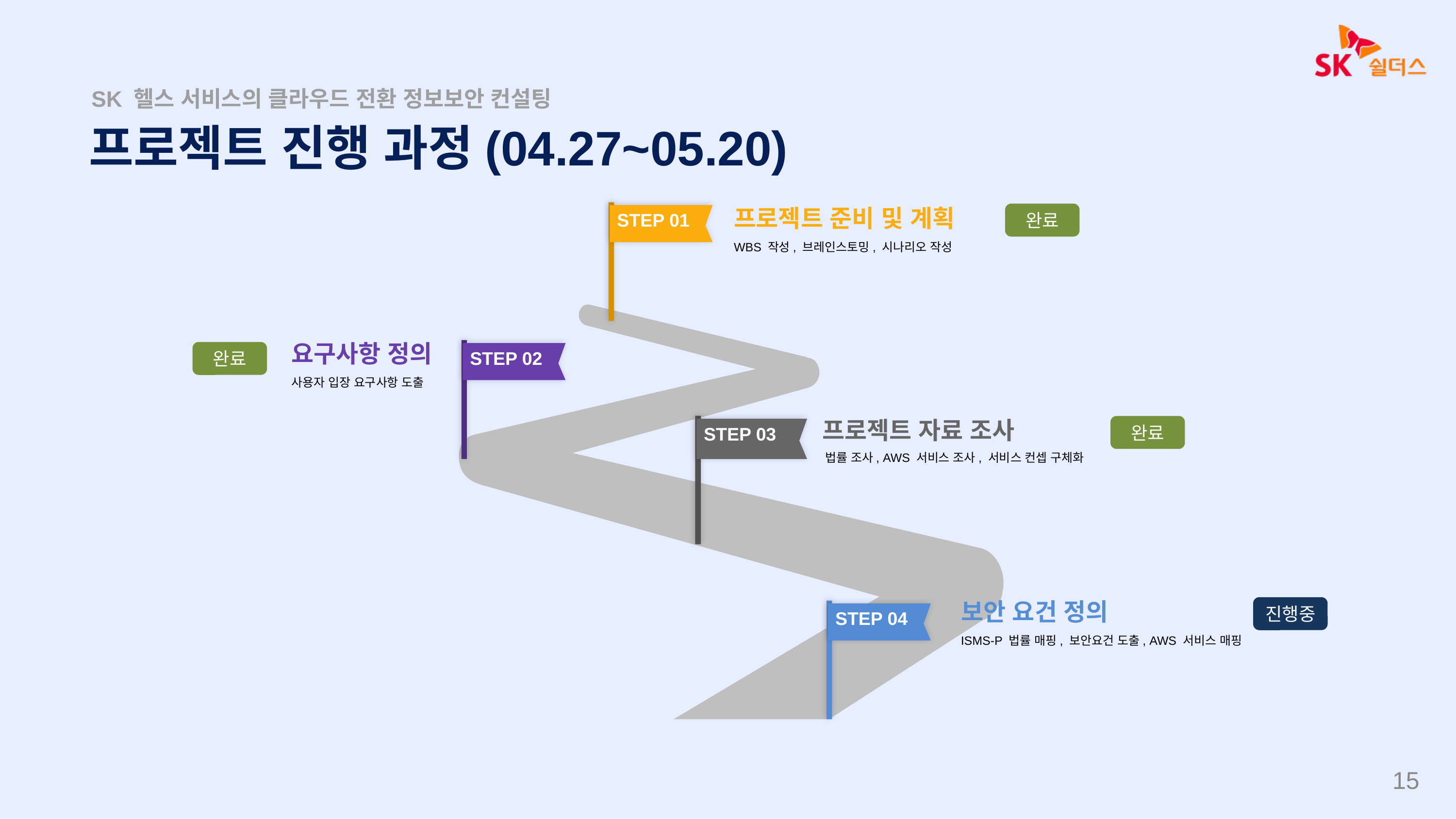

SK 헬스 서비스의 클라우드 전환 정보보안 컨설팅
프로젝트 진행 과정(04.27~05.20)

STEP 01
프로젝트 준비 및 계획
WBS 작성, 브레인스토밍, 시나리오 작성
완료

요구사항 정의
사용자 입장 요구사항 도출

STEP 02
완료

STEP 03
프로젝트 자료 조사
법률 조사, AWS 서비스 조사, 서비스 컨셉 구체화
완료
보안 요건 정의
ISMS-P 법률 매핑, 보안요건 도출, AWS 서비스 매핑
진행중

STEP 04
15